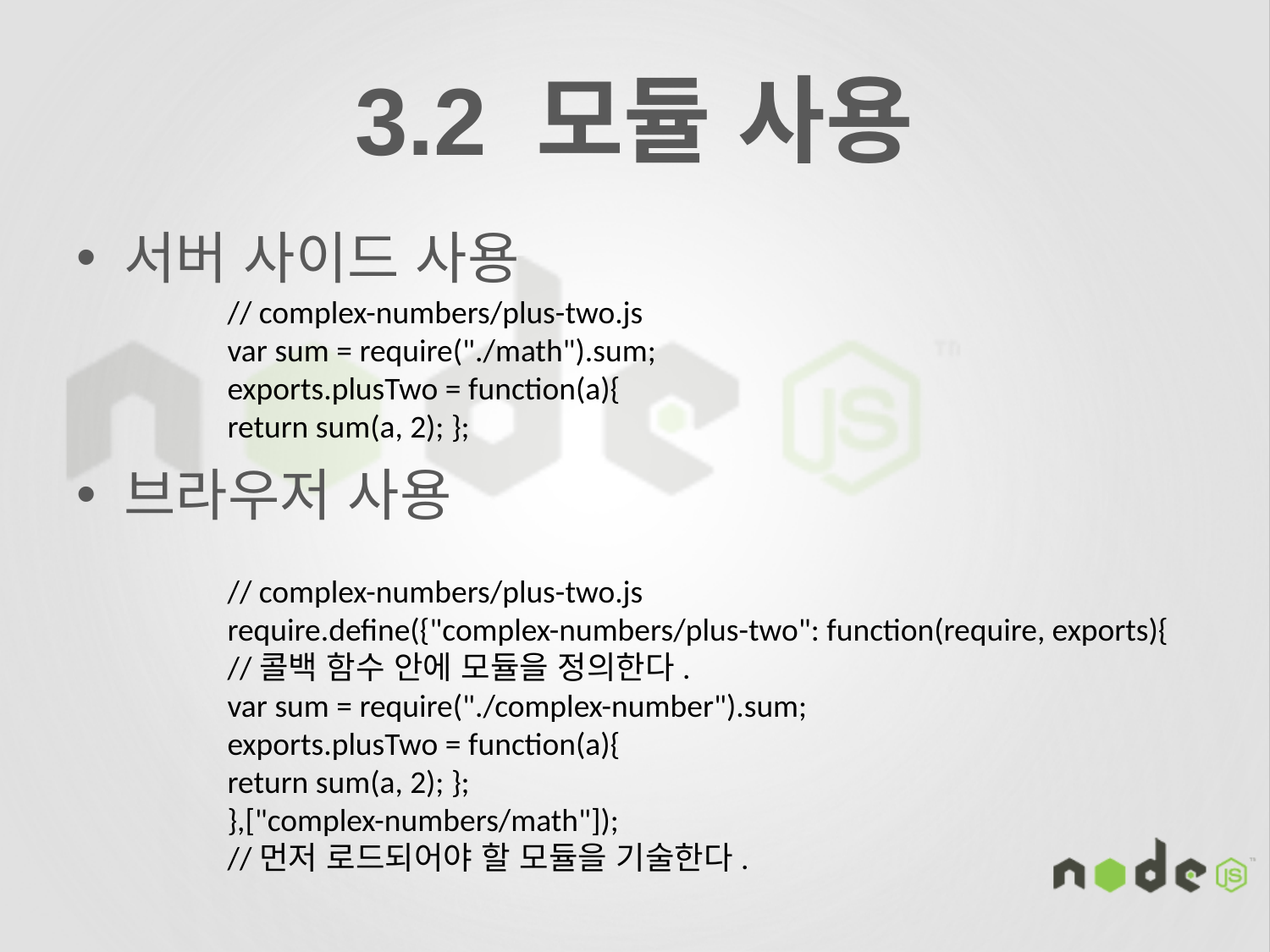

# 3.2 모듈 사용
서버 사이드 사용

브라우저 사용

// complex-numbers/plus-two.js
var sum = require("./math").sum;
exports.plusTwo = function(a){
return sum(a, 2); };

// complex-numbers/plus-two.js
require.define({"complex-numbers/plus-two": function(require, exports){
//콜백 함수 안에 모듈을 정의한다.
var sum = require("./complex-number").sum;
exports.plusTwo = function(a){
return sum(a, 2); };
},["complex-numbers/math"]);
//먼저 로드되어야 할 모듈을 기술한다.